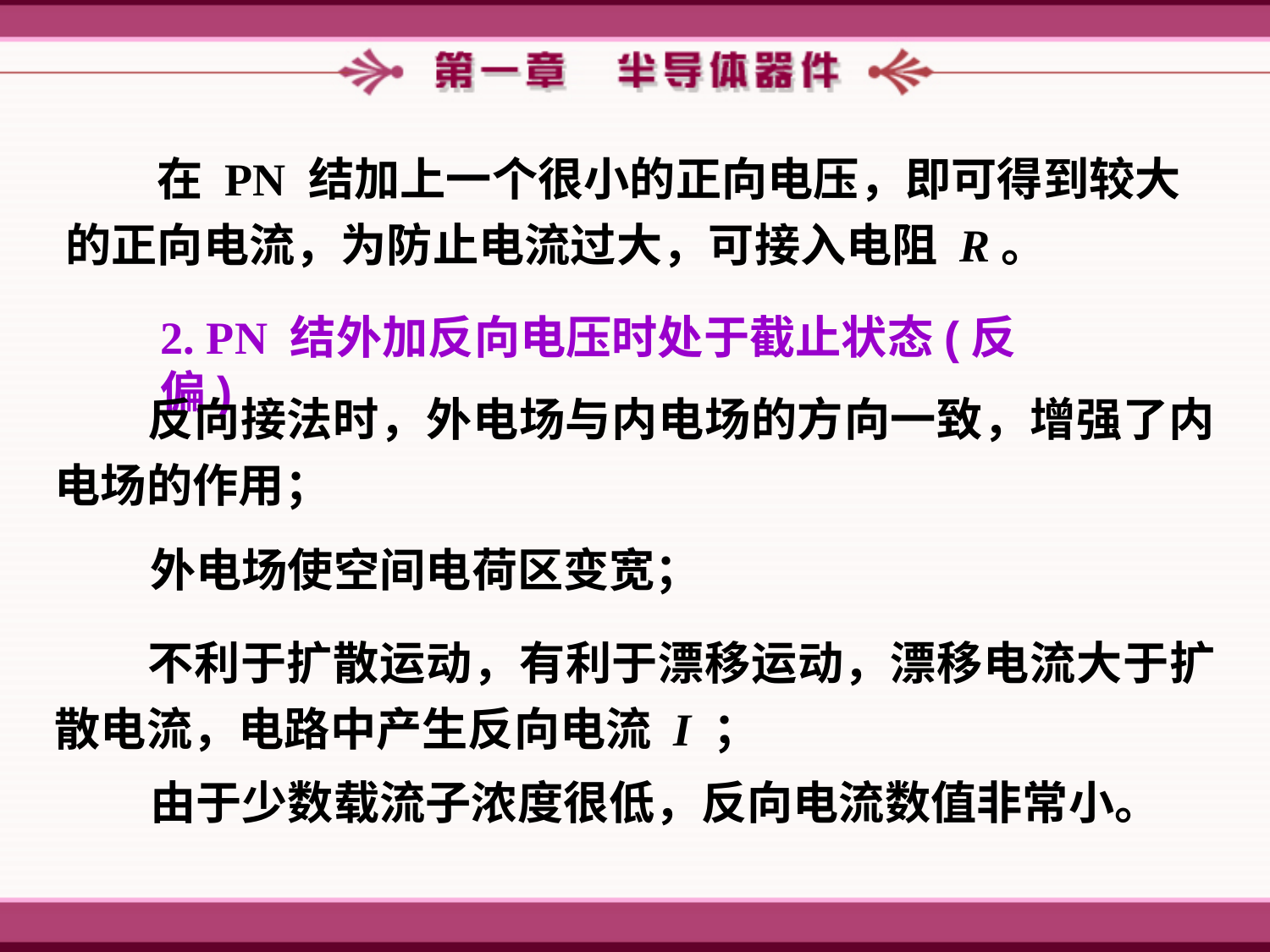

在 PN 结加上一个很小的正向电压，即可得到较大的正向电流，为防止电流过大，可接入电阻 R。
2. PN 结外加反向电压时处于截止状态(反偏)
　　反向接法时，外电场与内电场的方向一致，增强了内电场的作用；
外电场使空间电荷区变宽；
　　不利于扩散运动，有利于漂移运动，漂移电流大于扩散电流，电路中产生反向电流 I ；
由于少数载流子浓度很低，反向电流数值非常小。